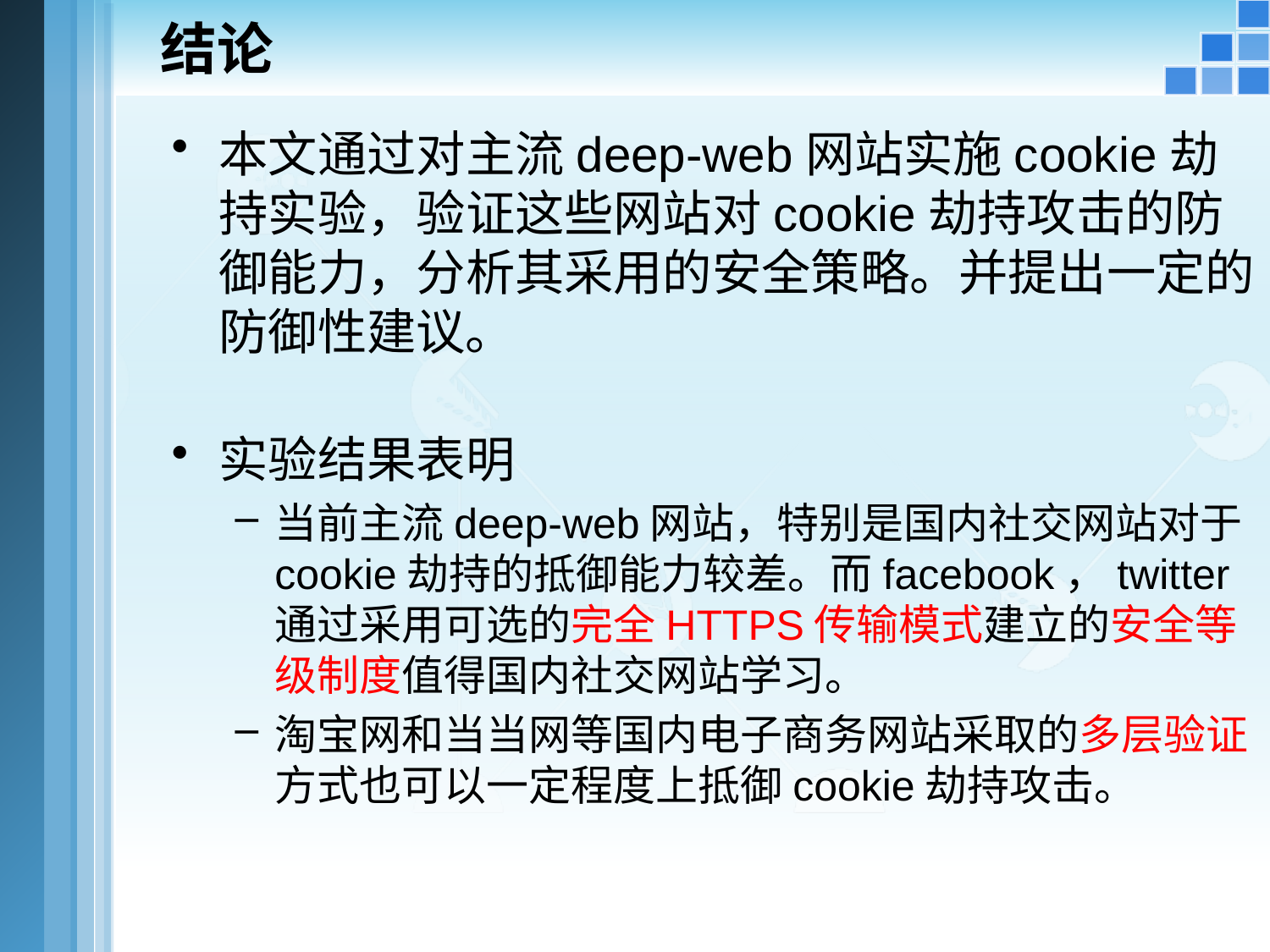

结论

本文通过对主流deep-web网站实施cookie劫持实验，验证这些网站对cookie劫持攻击的防御能力，分析其采用的安全策略。并提出一定的防御性建议。

实验结果表明
当前主流deep-web网站，特别是国内社交网站对于cookie劫持的抵御能力较差。而facebook，twitter通过采用可选的完全HTTPS传输模式建立的安全等级制度值得国内社交网站学习。
淘宝网和当当网等国内电子商务网站采取的多层验证方式也可以一定程度上抵御cookie劫持攻击。